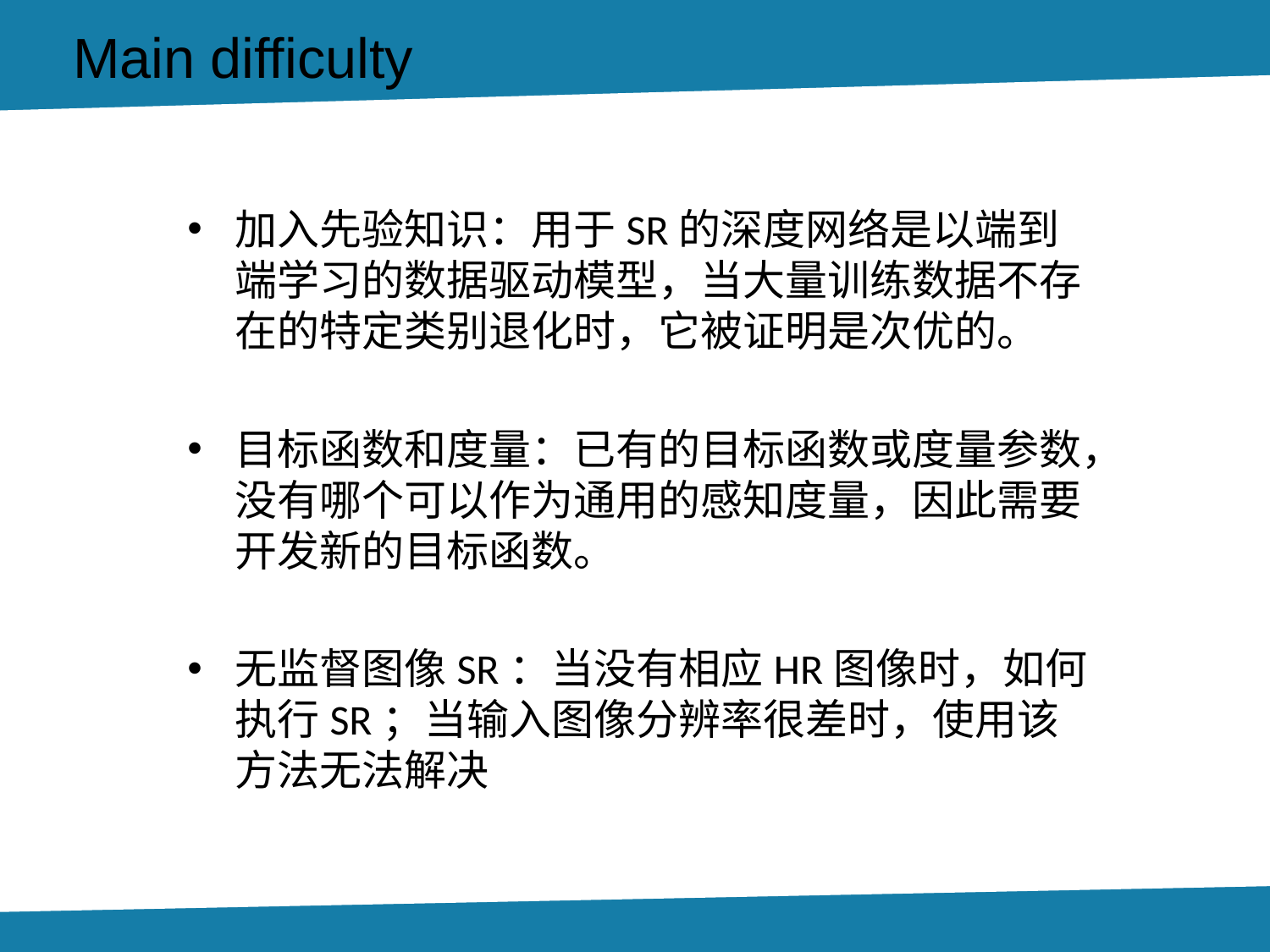

Main difficulty
加入先验知识：用于SR的深度网络是以端到端学习的数据驱动模型，当大量训练数据不存在的特定类别退化时，它被证明是次优的。

目标函数和度量：已有的目标函数或度量参数，没有哪个可以作为通用的感知度量，因此需要开发新的目标函数。

无监督图像SR：当没有相应HR图像时，如何执行SR；当输入图像分辨率很差时，使用该方法无法解决